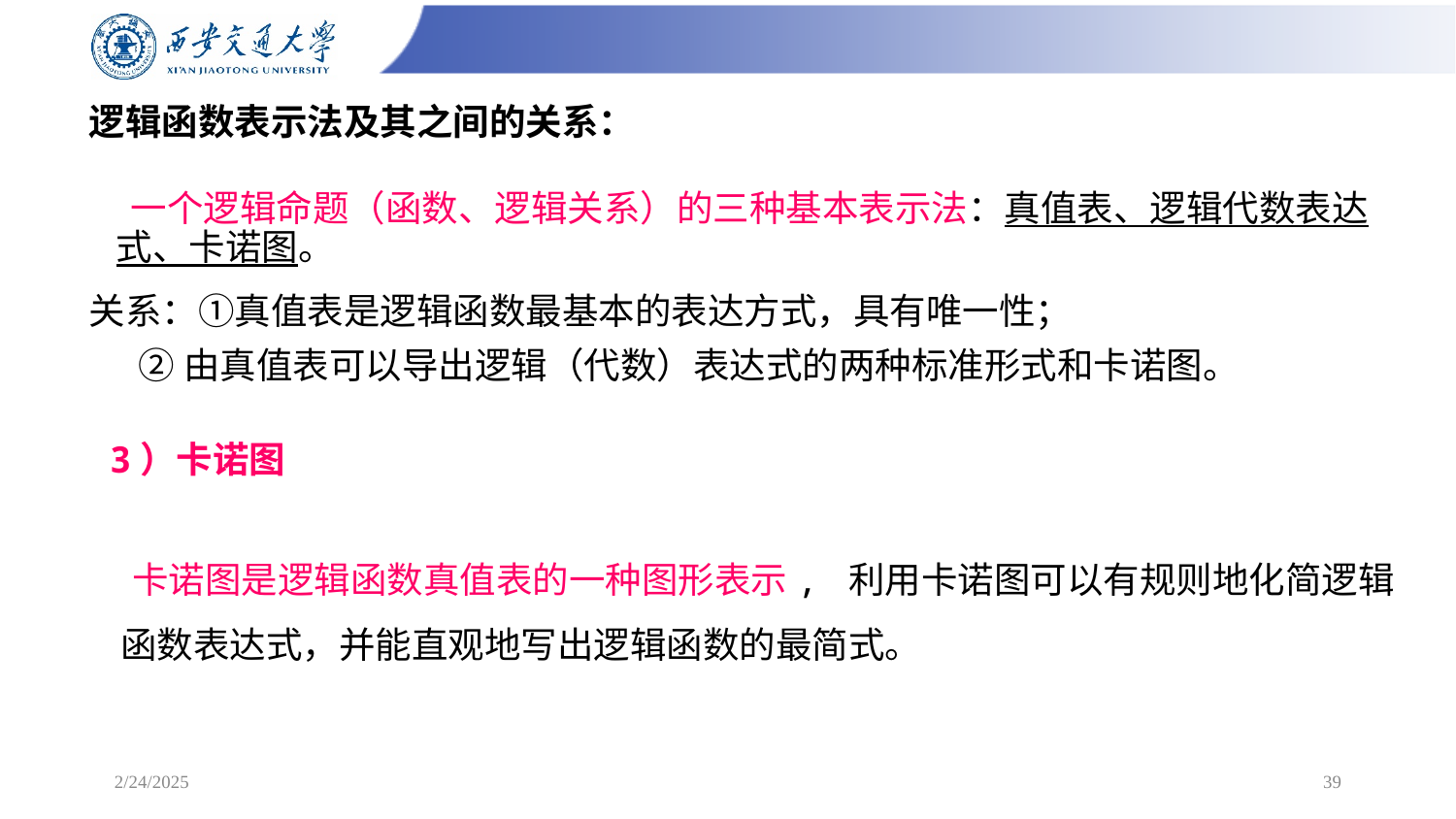

# 逻辑函数表示法及其之间的关系：
    一个逻辑命题（函数、逻辑关系）的三种基本表示法：真值表、逻辑代数表达式、卡诺图。
关系：①真值表是逻辑函数最基本的表达方式，具有唯一性；
      ②由真值表可以导出逻辑（代数）表达式的两种标准形式和卡诺图。

  3）卡诺图

       卡诺图是逻辑函数真值表的一种图形表示, 利用卡诺图可以有规则地化简逻辑函数表达式，并能直观地写出逻辑函数的最简式。

2/24/2025
39